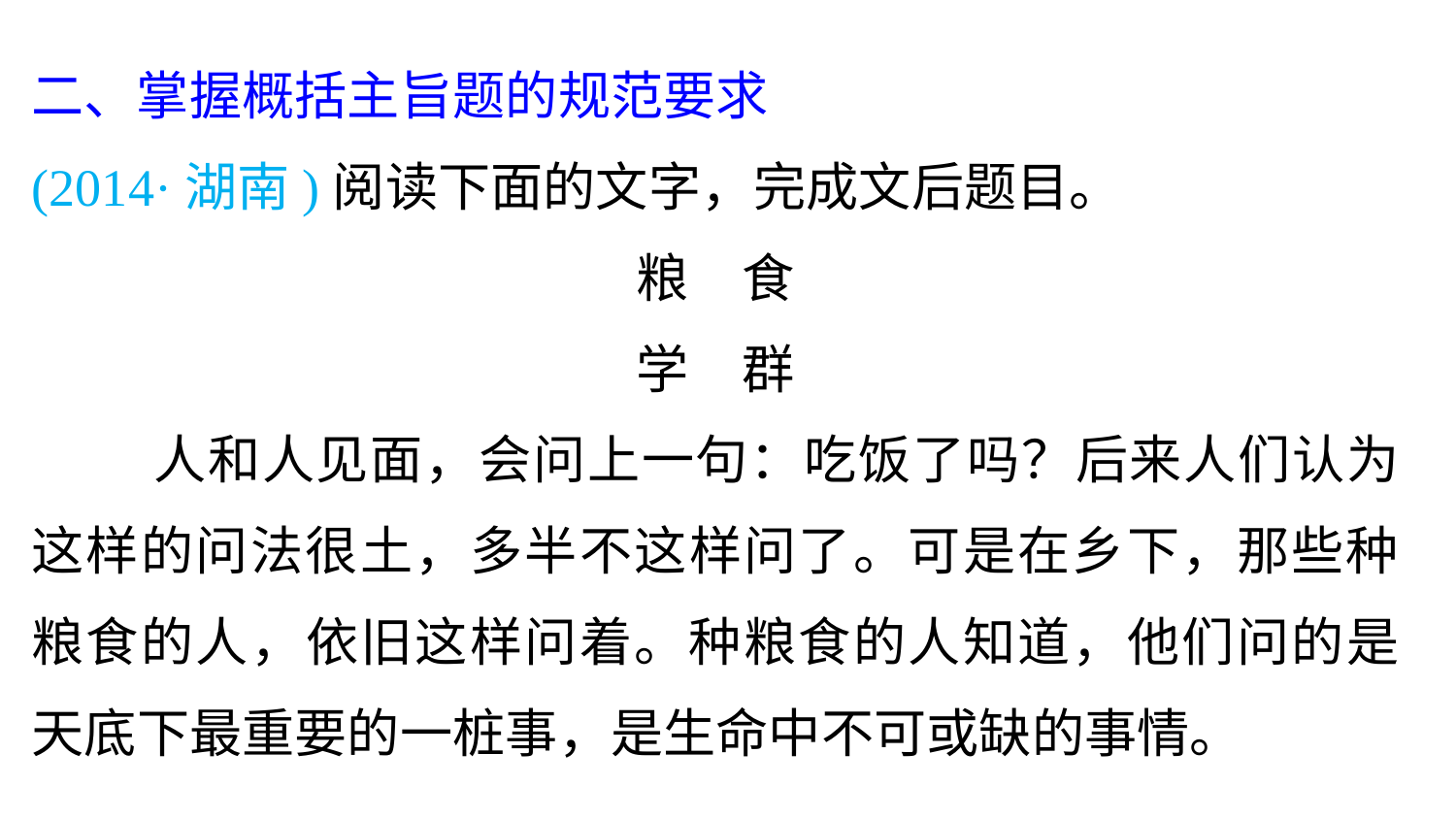

二、掌握概括主旨题的规范要求
(2014·湖南)阅读下面的文字，完成文后题目。
粮　食
学　群
        人和人见面，会问上一句：吃饭了吗？后来人们认为这样的问法很土，多半不这样问了。可是在乡下，那些种粮食的人，依旧这样问着。种粮食的人知道，他们问的是天底下最重要的一桩事，是生命中不可或缺的事情。